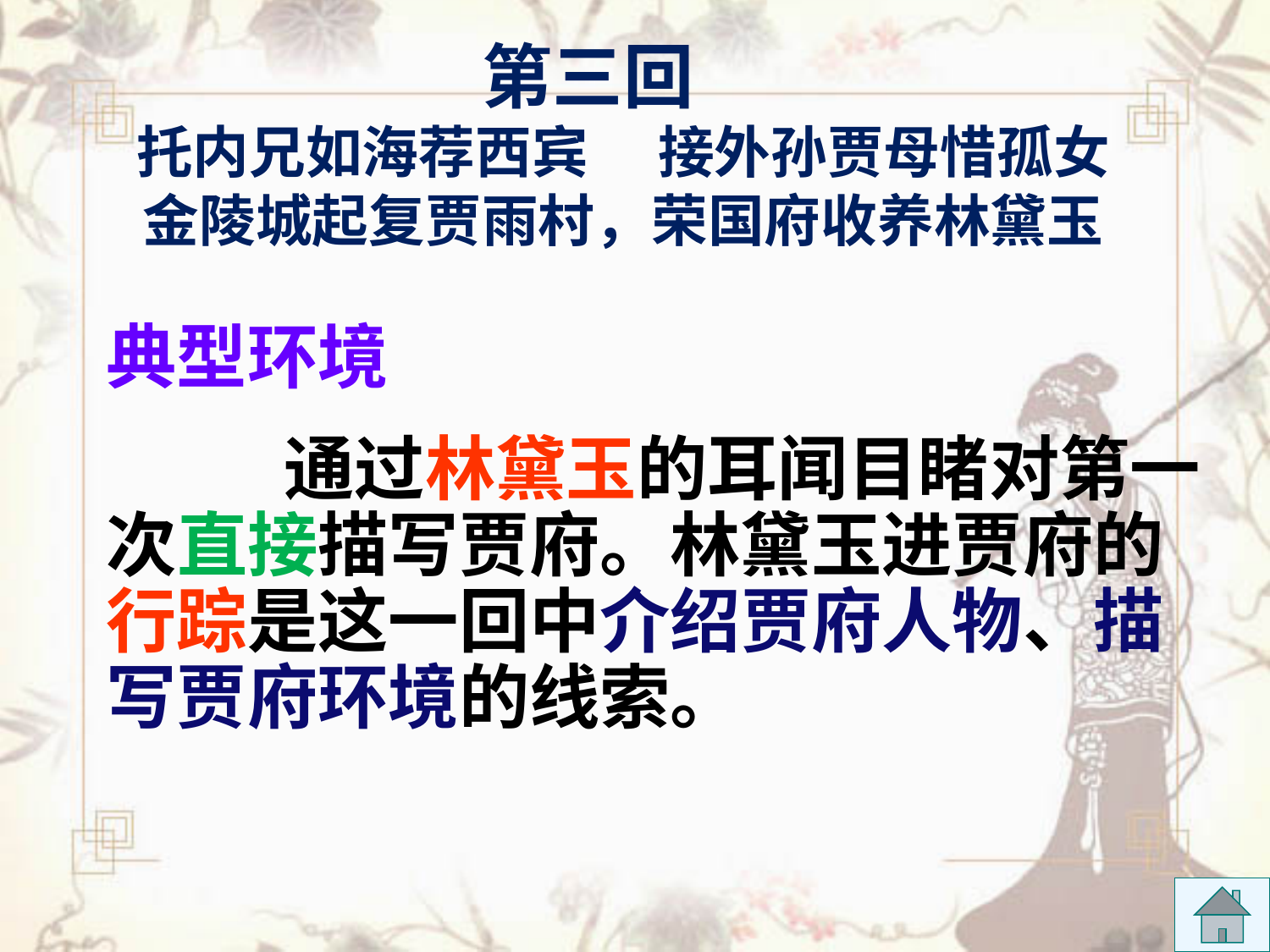

第三回
托内兄如海荐西宾　 接外孙贾母惜孤女
金陵城起复贾雨村，荣国府收养林黛玉
典型环境
          通过林黛玉的耳闻目睹对第一次直接描写贾府。林黛玉进贾府的行踪是这一回中介绍贾府人物、描写贾府环境的线索。
12